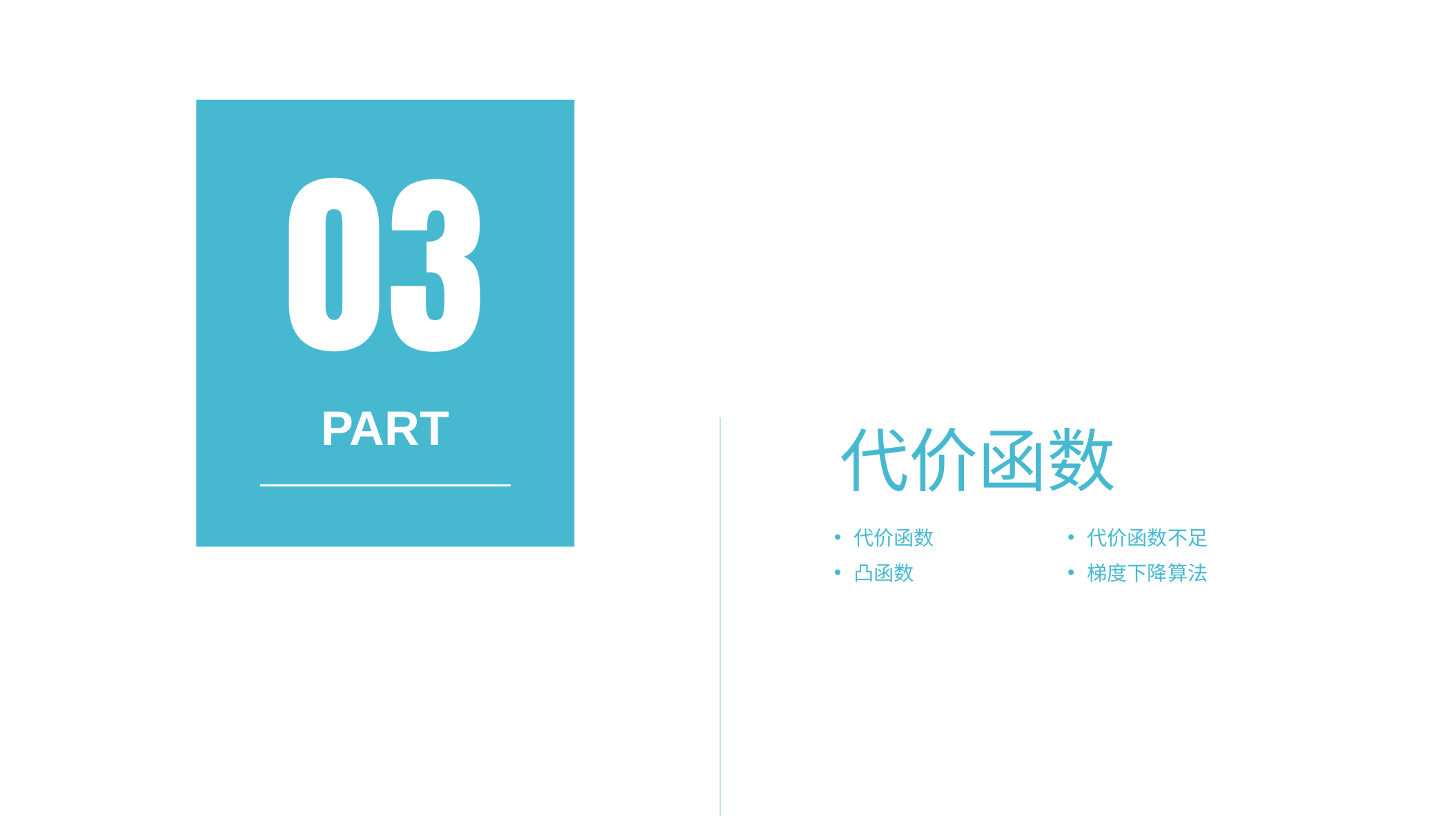

03
PART
代价函数
代价函数
代价函数不足
凸函数
梯度下降算法